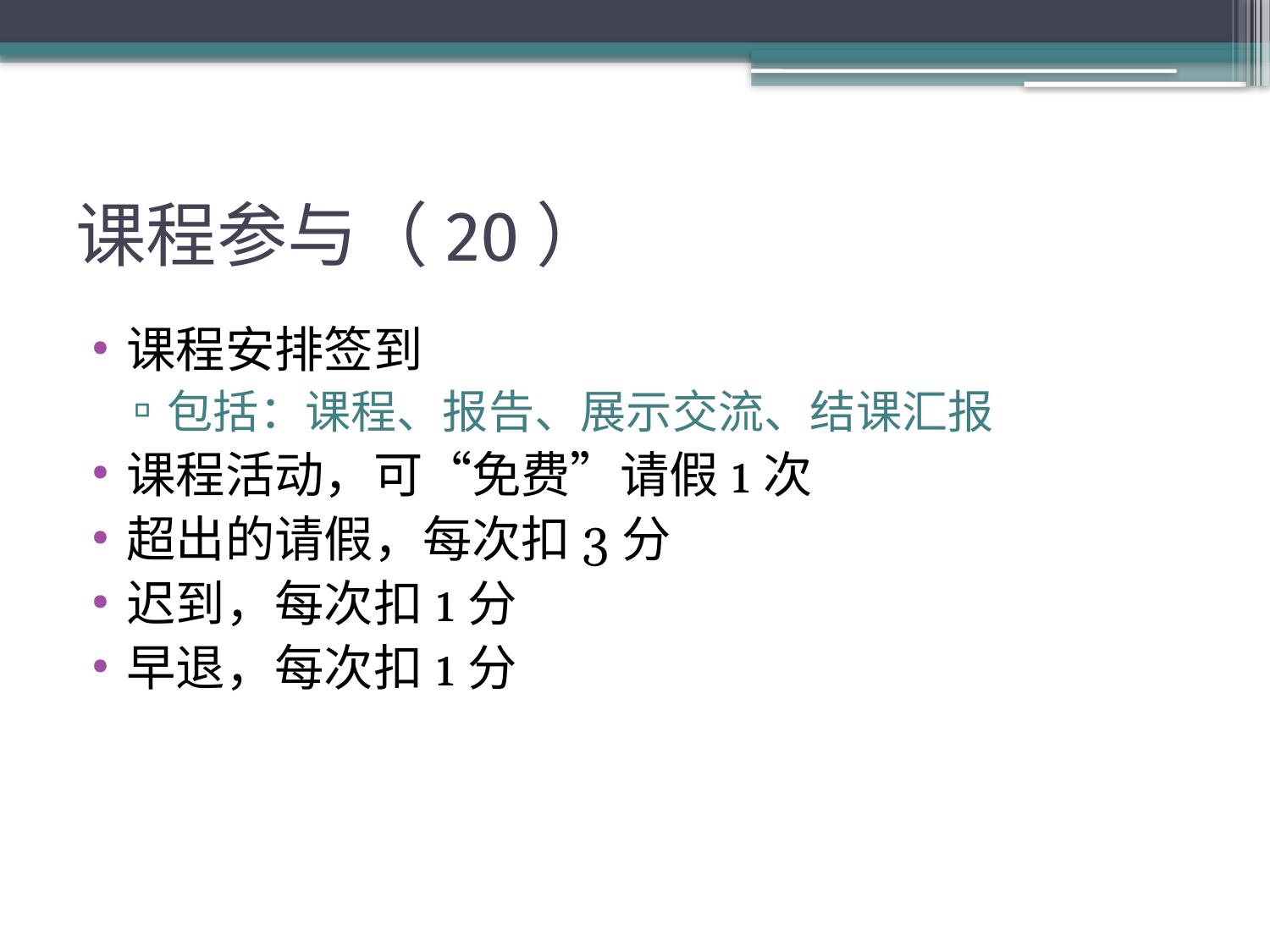

# 课程参与（20）
课程安排签到
包括：课程、报告、展示交流、结课汇报
课程活动，可“免费”请假1次
超出的请假，每次扣3分
迟到，每次扣1分
早退，每次扣1分